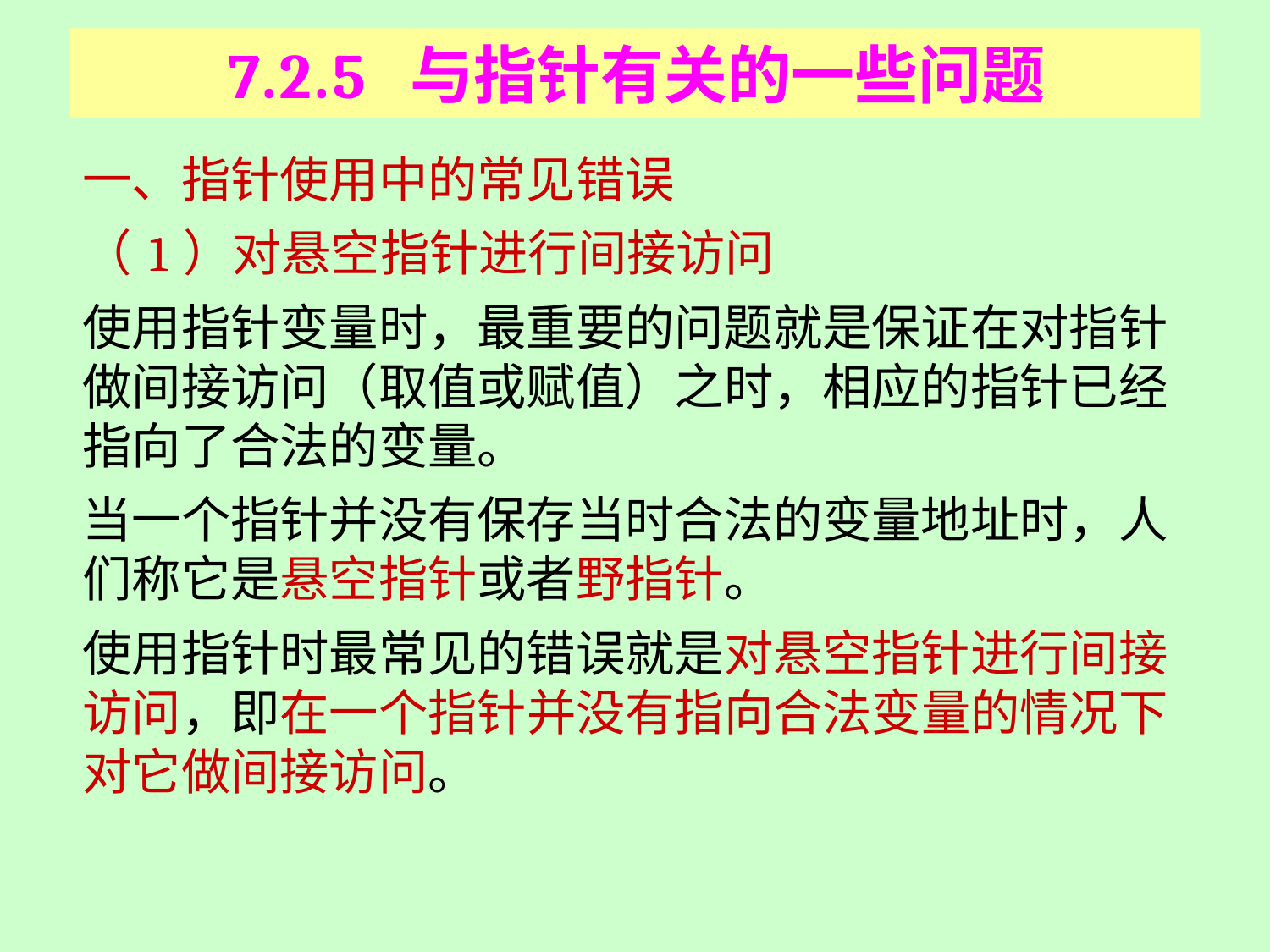

7.2.5  与指针有关的一些问题
一、指针使用中的常见错误
（1）对悬空指针进行间接访问
使用指针变量时，最重要的问题就是保证在对指针做间接访问（取值或赋值）之时，相应的指针已经指向了合法的变量。
当一个指针并没有保存当时合法的变量地址时，人们称它是悬空指针或者野指针。
使用指针时最常见的错误就是对悬空指针进行间接访问，即在一个指针并没有指向合法变量的情况下对它做间接访问。

32